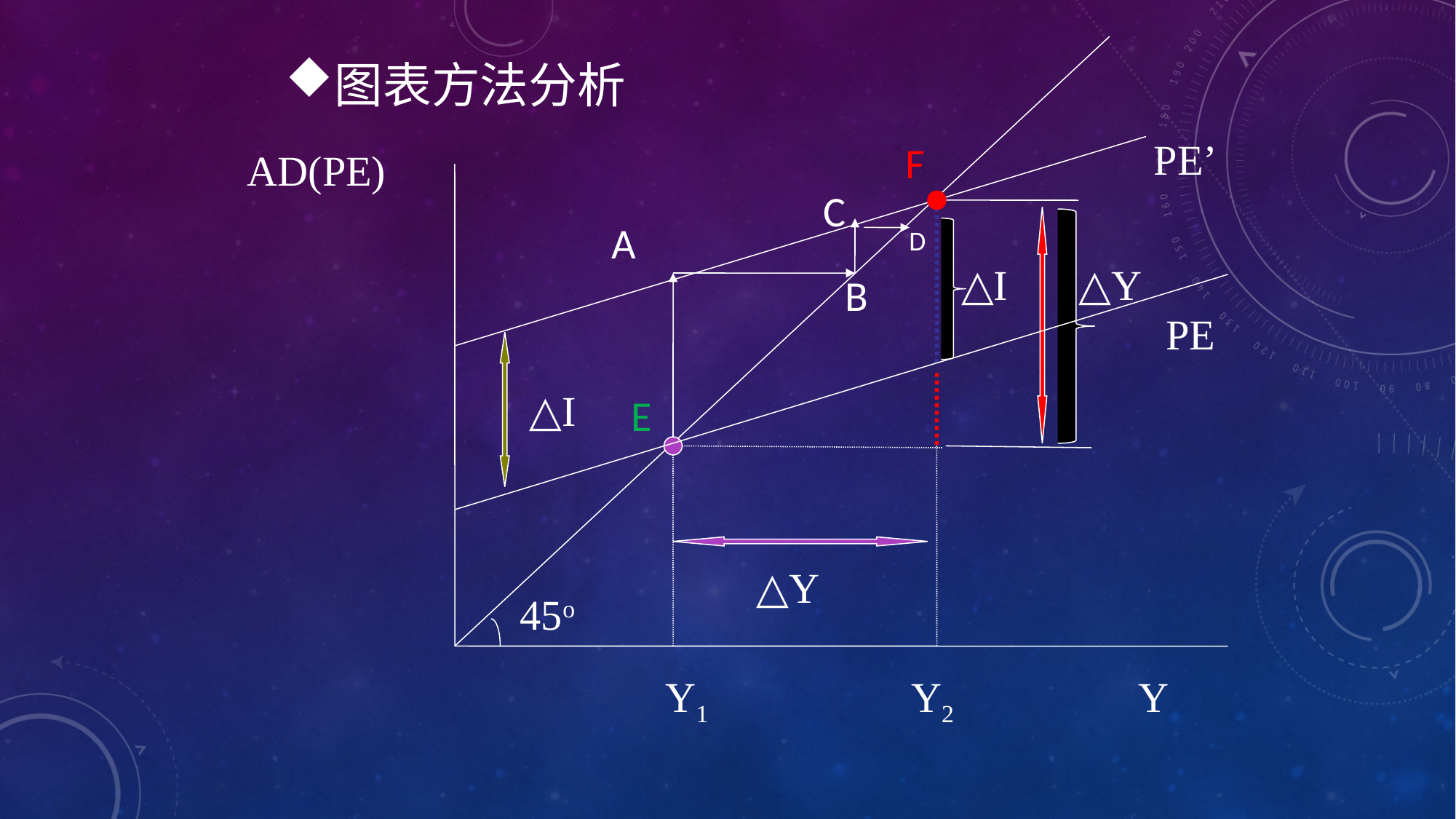

图表方法分析
PE’
F

AD(PE)

C

A

D

△I
△Y
B

PE

△I
E

△Y
45o

Y1
Y2
Y